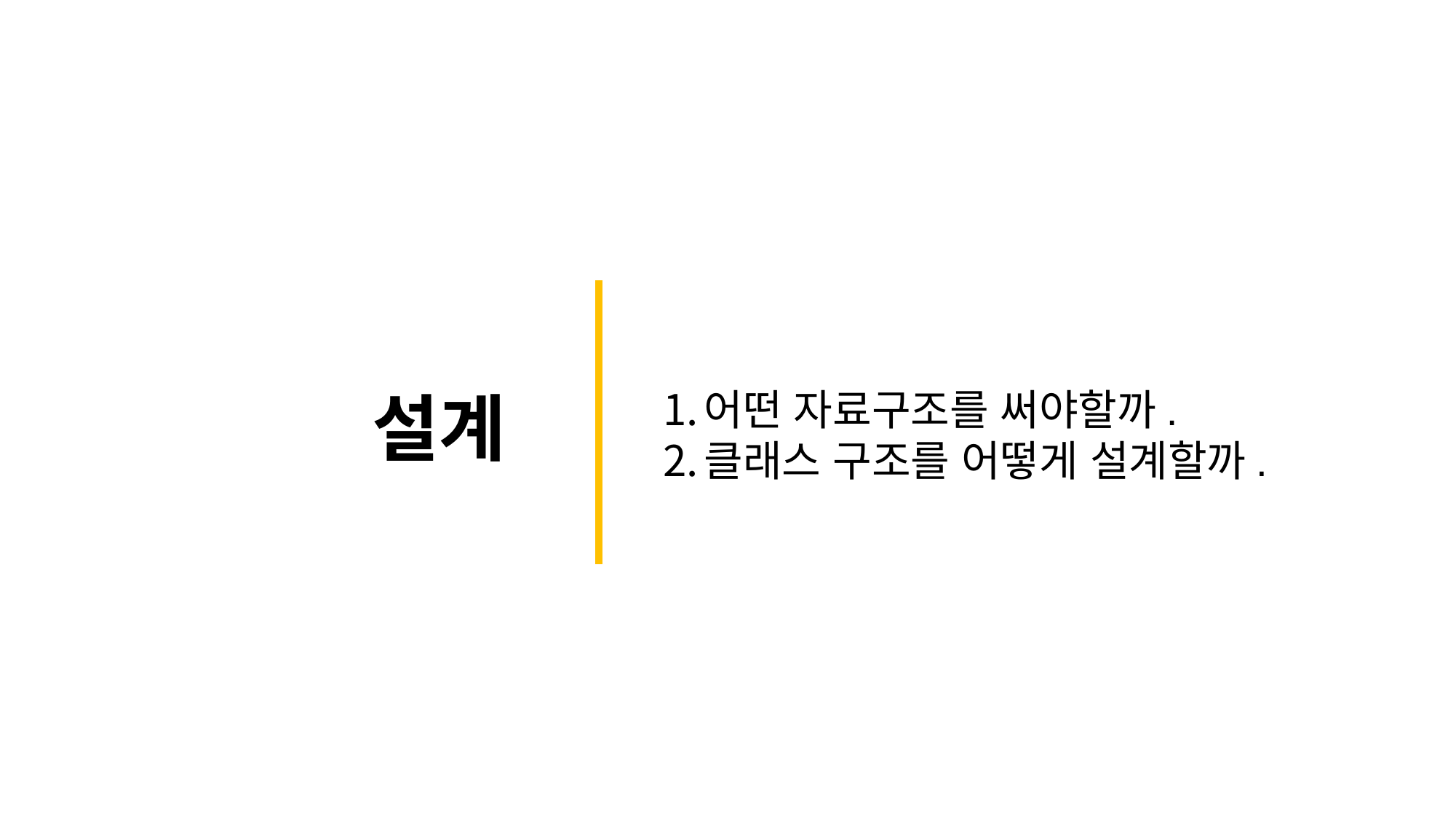

설계
어떤 자료구조를 써야할까.
클래스 구조를 어떻게 설계할까.